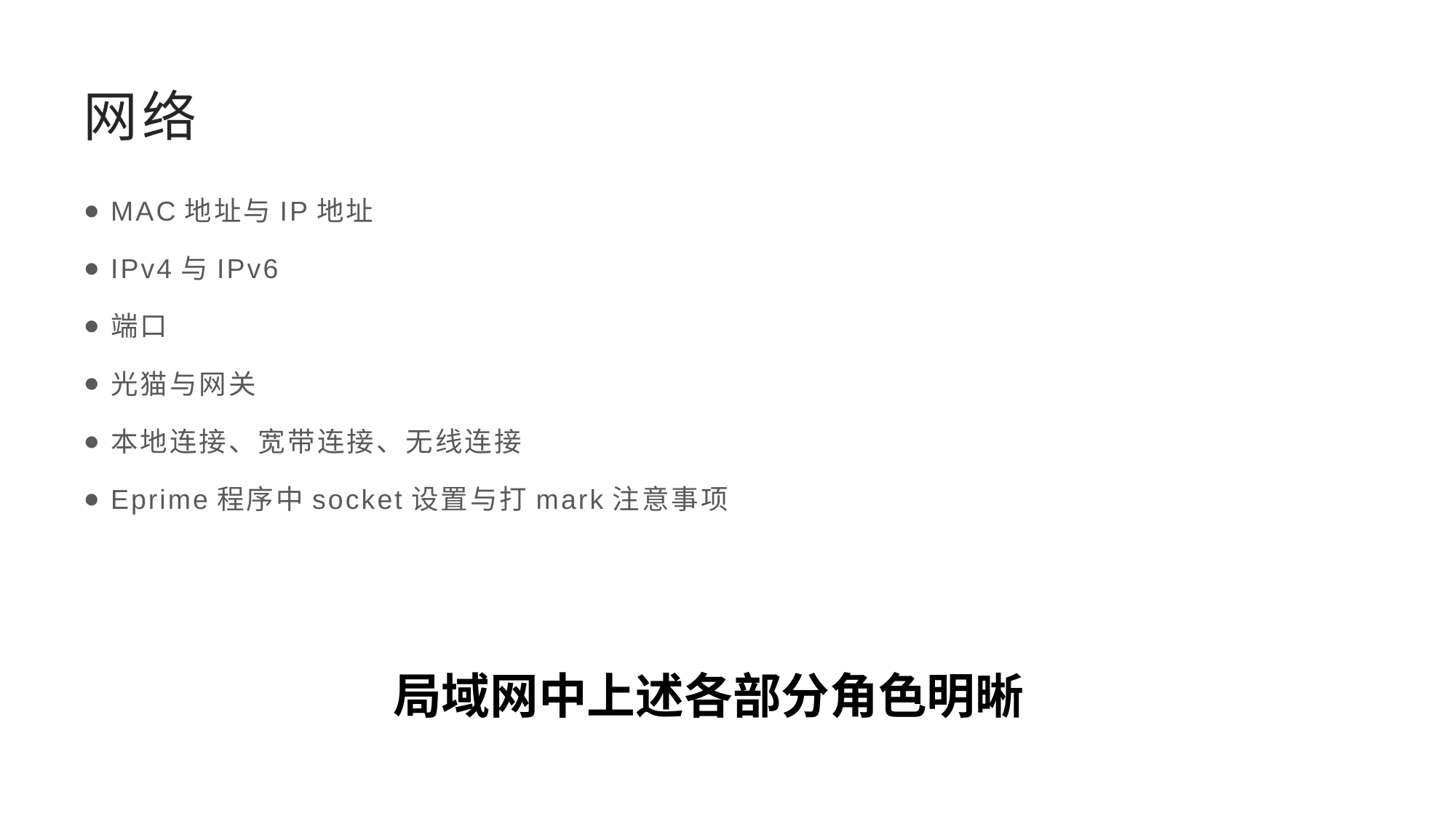

# 网络
MAC地址与IP地址
IPv4与IPv6
端口
光猫与网关
本地连接、宽带连接、无线连接
Eprime程序中socket设置与打mark注意事项
局域网中上述各部分角色明晰